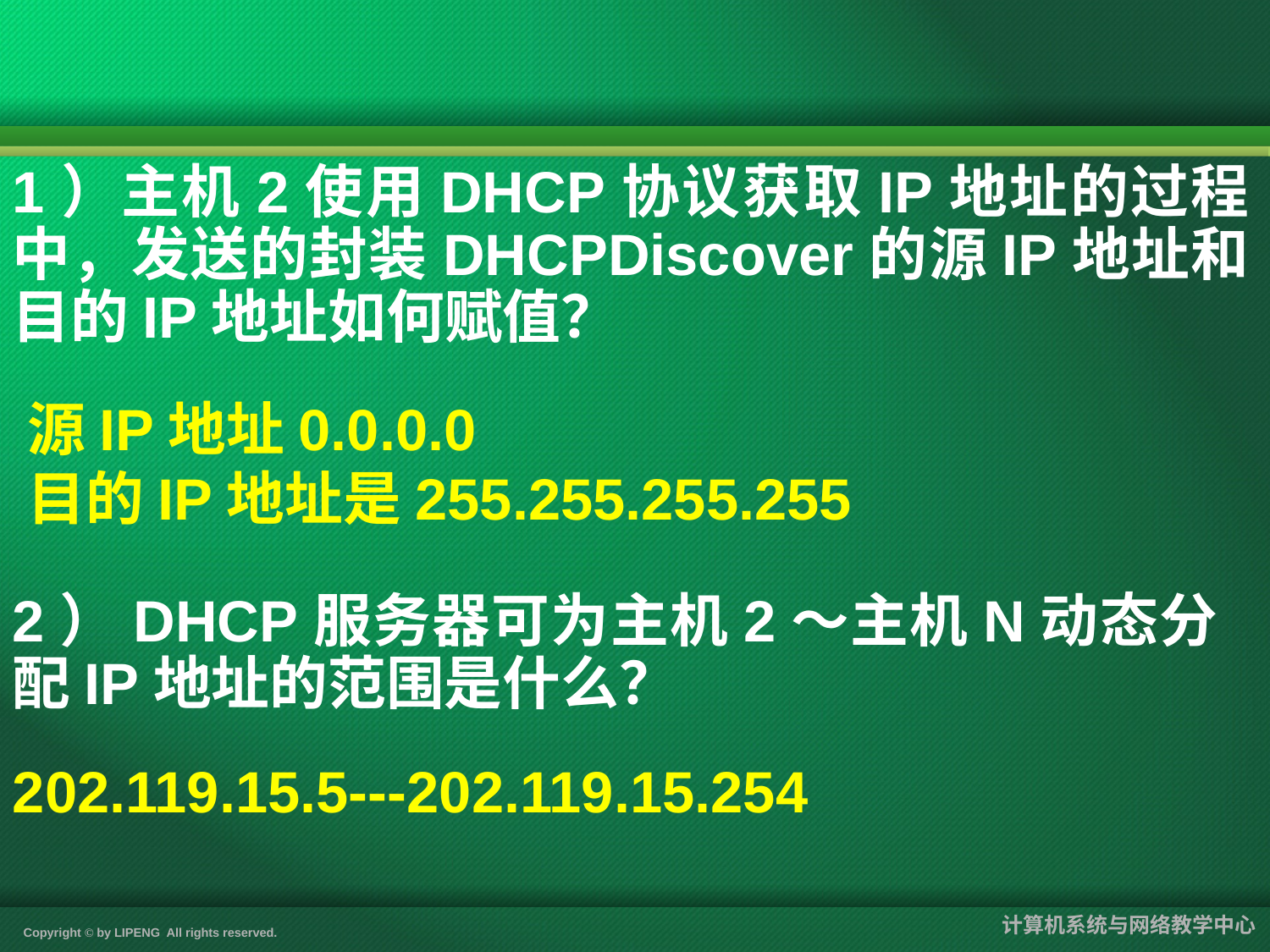

1）主机2使用DHCP协议获取IP地址的过程中，发送的封装DHCPDiscover的源IP地址和目的IP地址如何赋值？
源IP地址0.0.0.0
目的IP地址是255.255.255.255
2）DHCP服务器可为主机2～主机N动态分配IP地址的范围是什么？
202.119.15.5---202.119.15.254